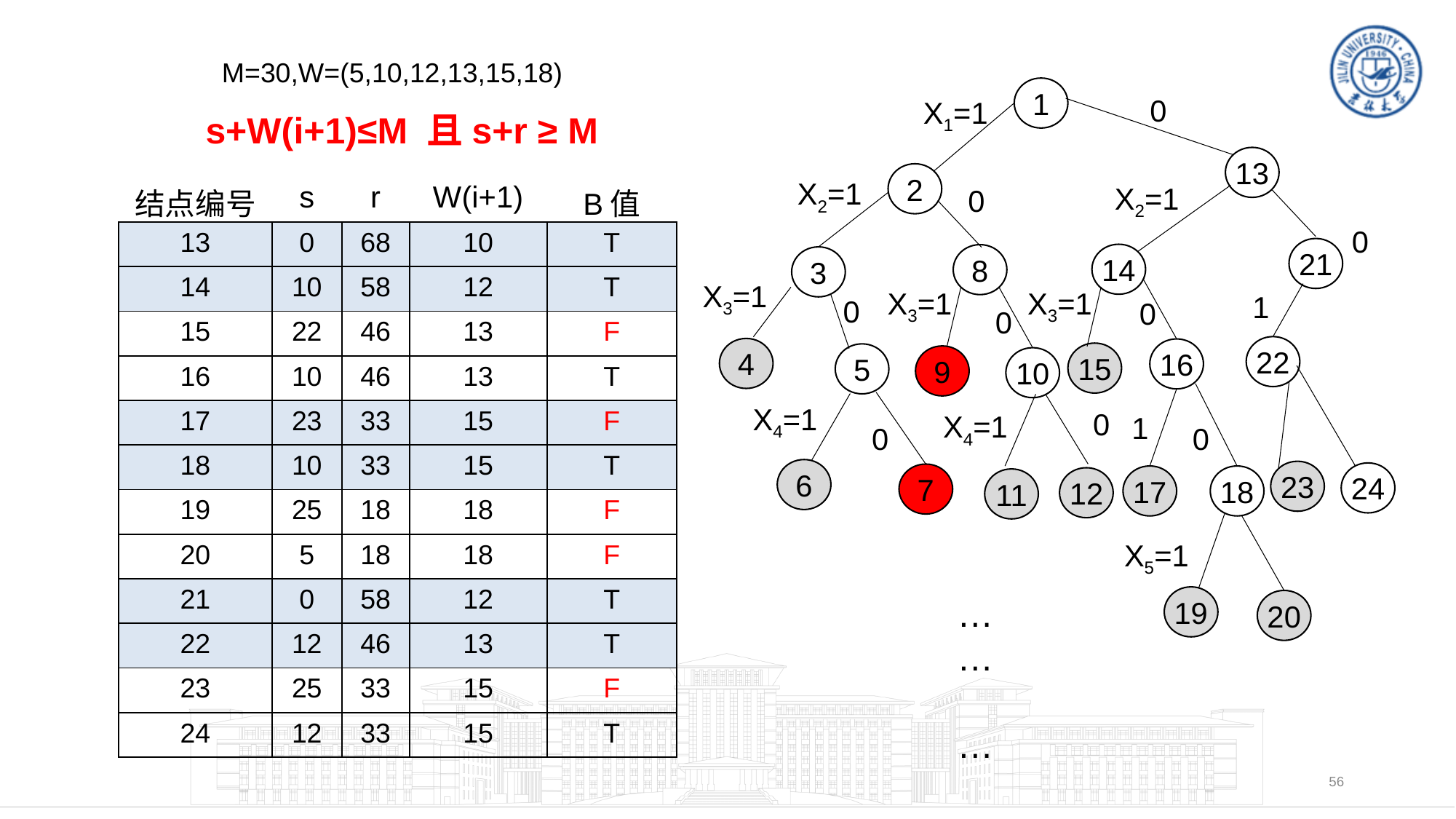

M=30,W=(5,10,12,13,15,18)
1
0
X1=1
s+W(i+1)≤M 且s+r ≥ M
13
2
X2=1
X2=1
| 结点编号 | s | r | W(i+1) | B值 |
| --- | --- | --- | --- | --- |
| 13 | 0 | 68 | 10 | T |
| 14 | 10 | 58 | 12 | T |
| 15 | 22 | 46 | 13 | F |
| 16 | 10 | 46 | 13 | T |
| 17 | 23 | 33 | 15 | F |
| 18 | 10 | 33 | 15 | T |
| 19 | 25 | 18 | 18 | F |
| 20 | 5 | 18 | 18 | F |
| 21 | 0 | 58 | 12 | T |
| 22 | 12 | 46 | 13 | T |
| 23 | 25 | 33 | 15 | F |
| 24 | 12 | 33 | 15 | T |
0
0
21
14
8
3
X3=1
X3=1
X3=1
1
0
0
0
22
4
16
15
5
9
10
X4=1
0
X4=1
1
0
0
6
23
24
7
17
18
12
11
X5=1
…
…

…
19
20
56